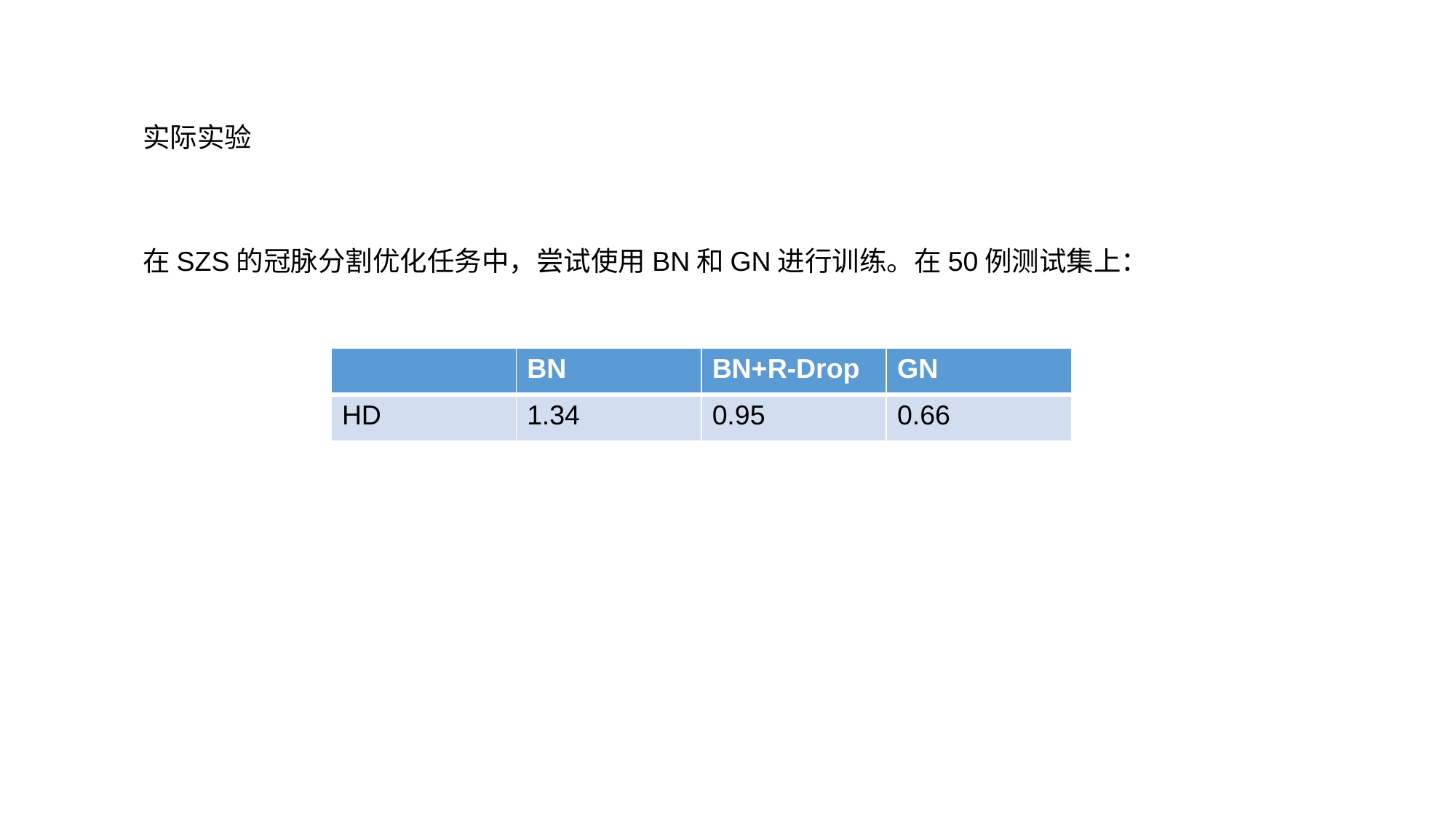

实际实验
在SZS的冠脉分割优化任务中，尝试使用BN和GN进行训练。在50例测试集上：
|  | BN | BN+R-Drop | GN |
| --- | --- | --- | --- |
| HD | 1.34 | 0.95 | 0.66 |